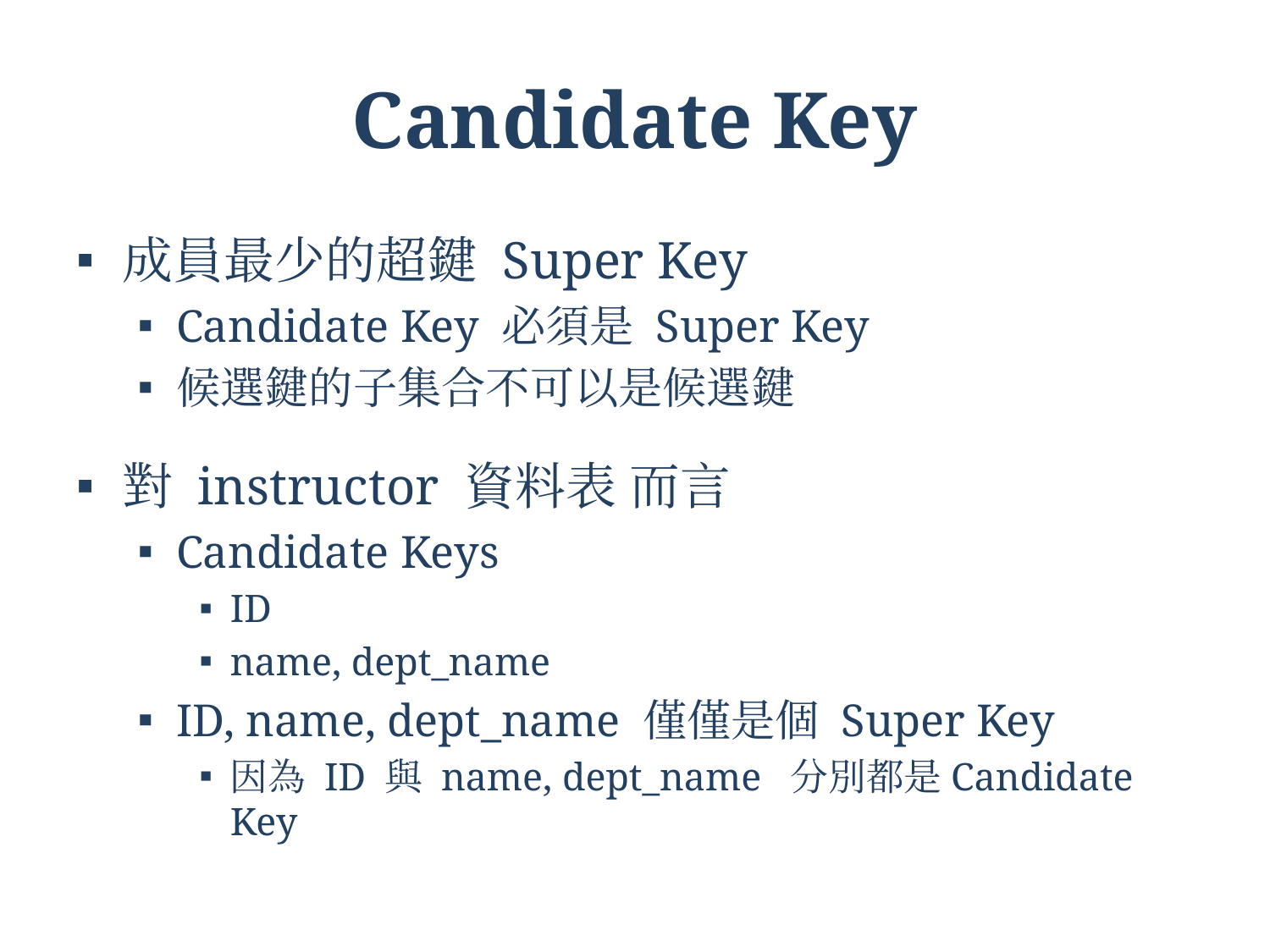

# Candidate Key
成員最少的超鍵 Super Key
Candidate Key 必須是 Super Key
候選鍵的子集合不可以是候選鍵
對 instructor 資料表 而言
Candidate Keys
ID
name, dept_name
ID, name, dept_name 僅僅是個 Super Key
因為 ID 與 name, dept_name  分別都是Candidate Key